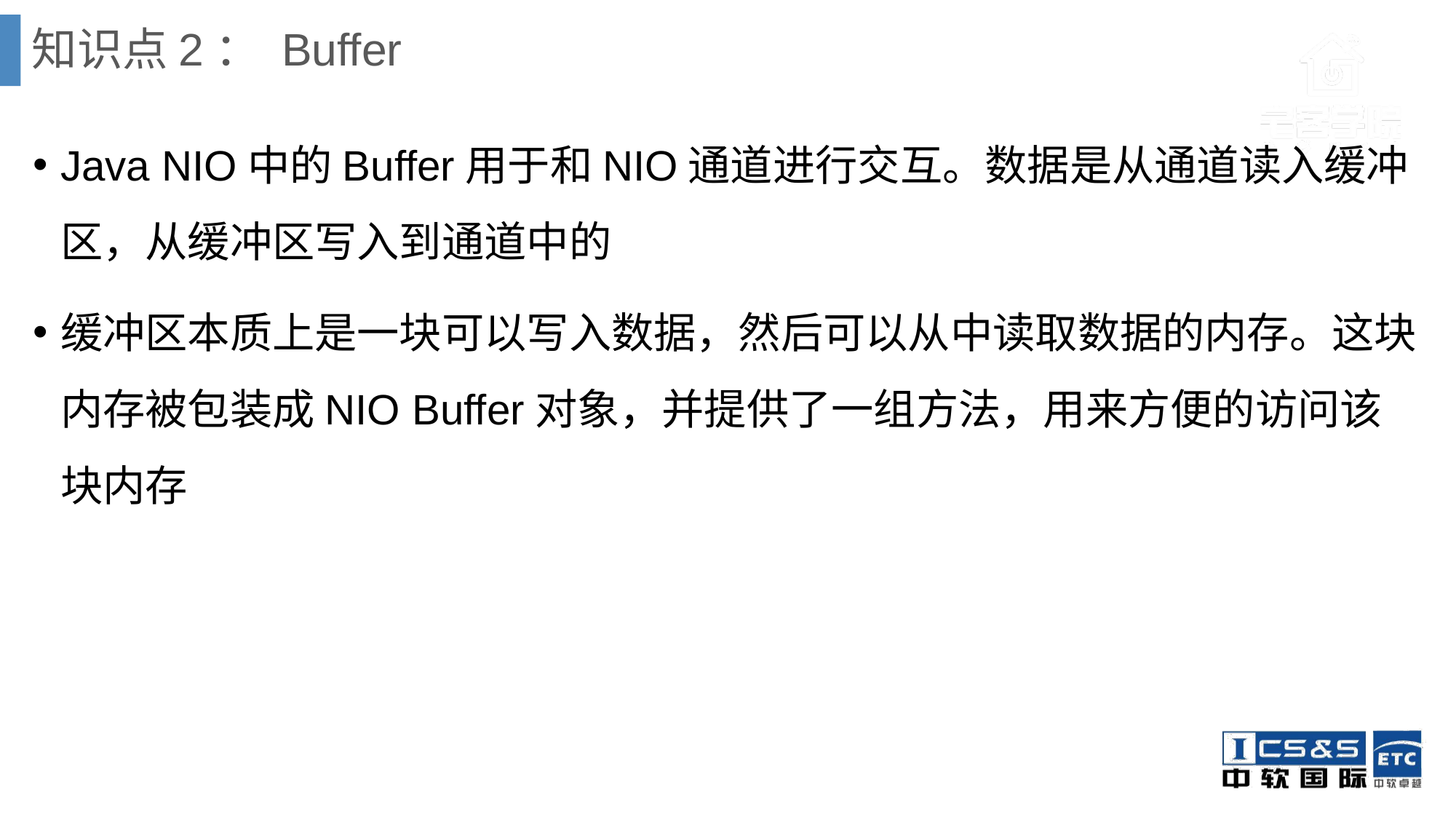

# 知识点2： Buffer
Java NIO中的Buffer用于和NIO通道进行交互。数据是从通道读入缓冲区，从缓冲区写入到通道中的
缓冲区本质上是一块可以写入数据，然后可以从中读取数据的内存。这块内存被包装成NIO Buffer对象，并提供了一组方法，用来方便的访问该块内存